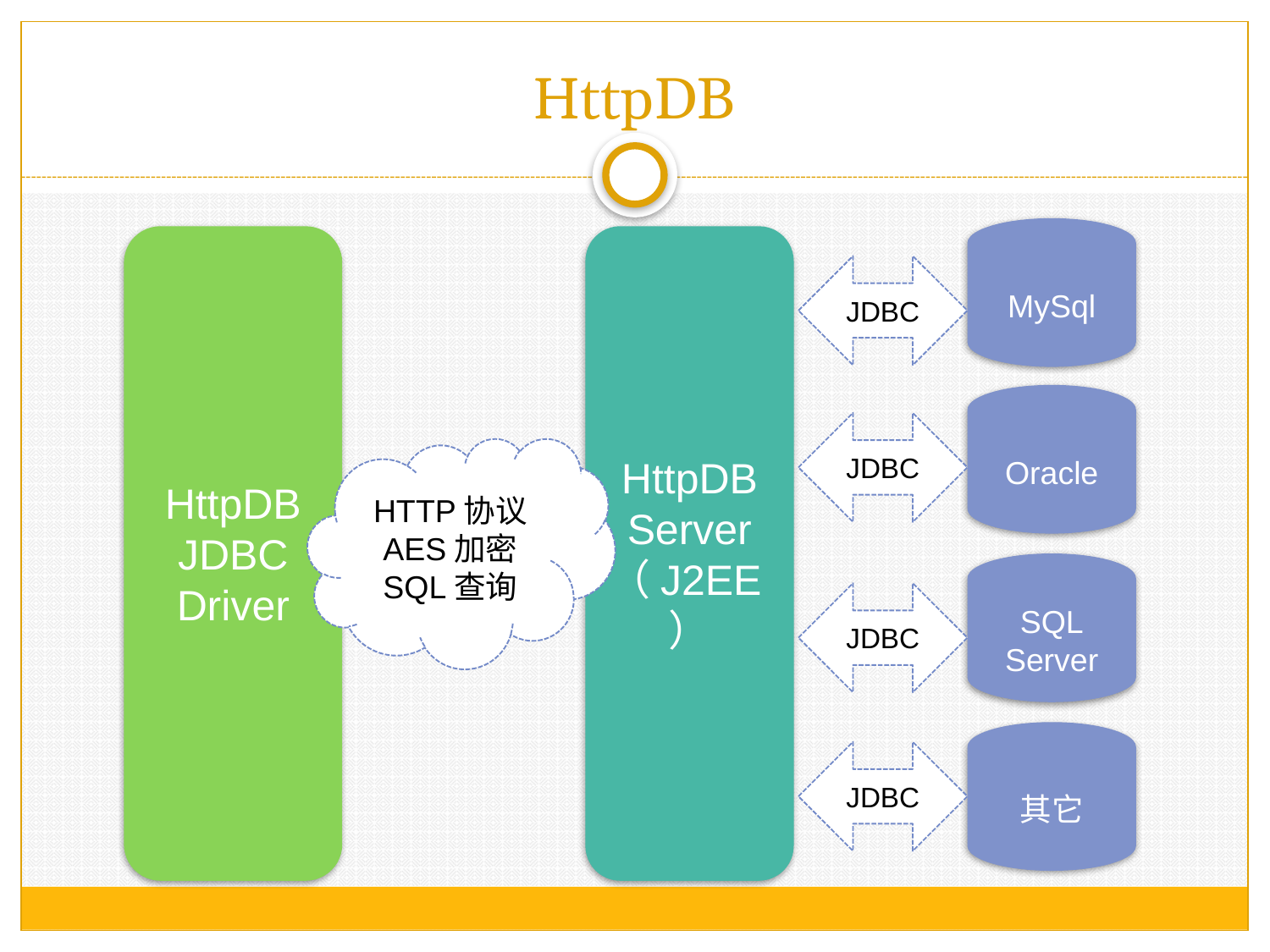

# HttpDB
MySql
HttpDB
JDBC Driver
HttpDB
Server
（J2EE）
JDBC
Oracle
JDBC

HTTP协议
AES加密
SQL查询

SQL
Server
JDBC
其它
JDBC